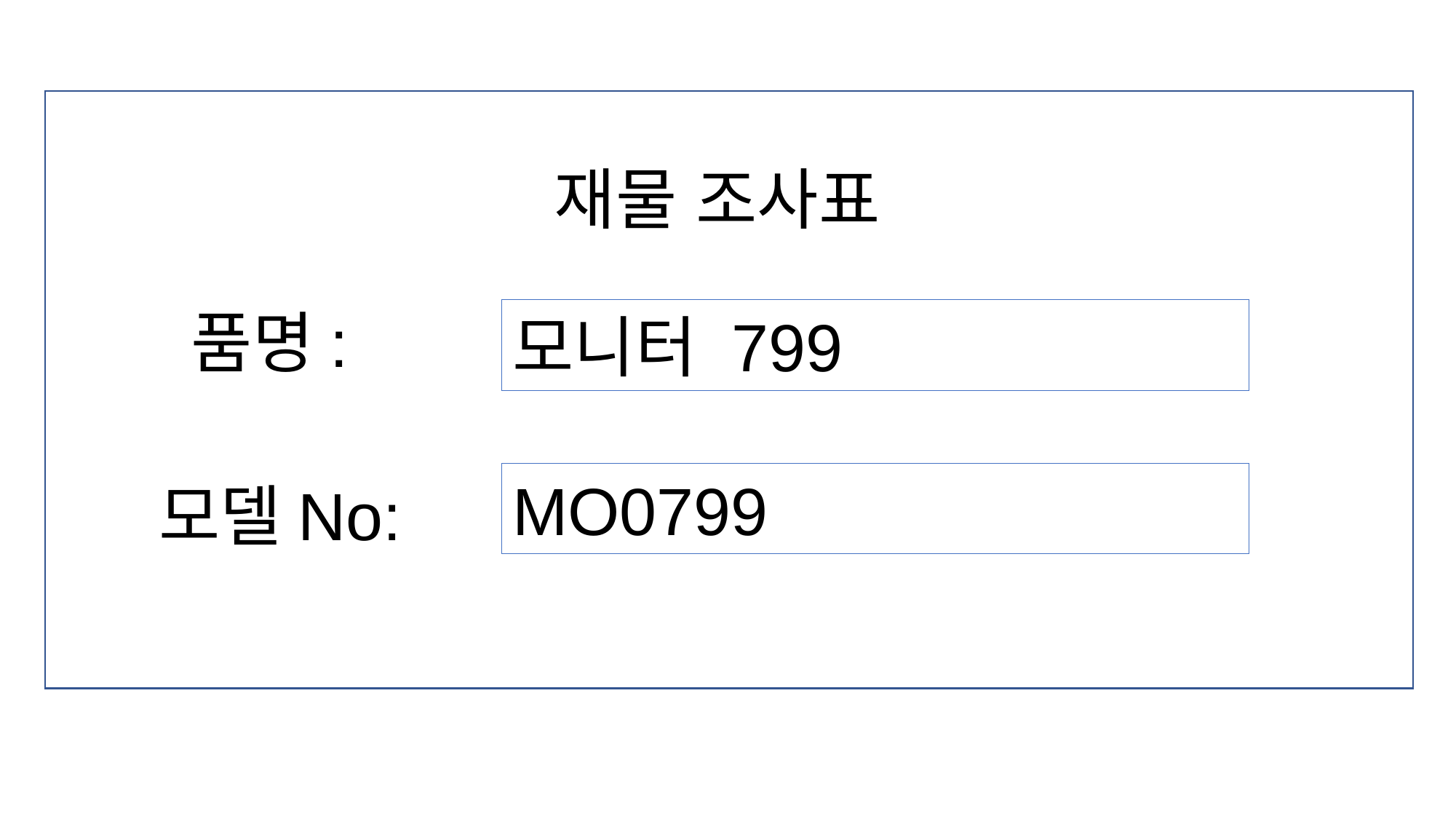

재물 조사표
품명:
모니터 799
MO0799
모델No: